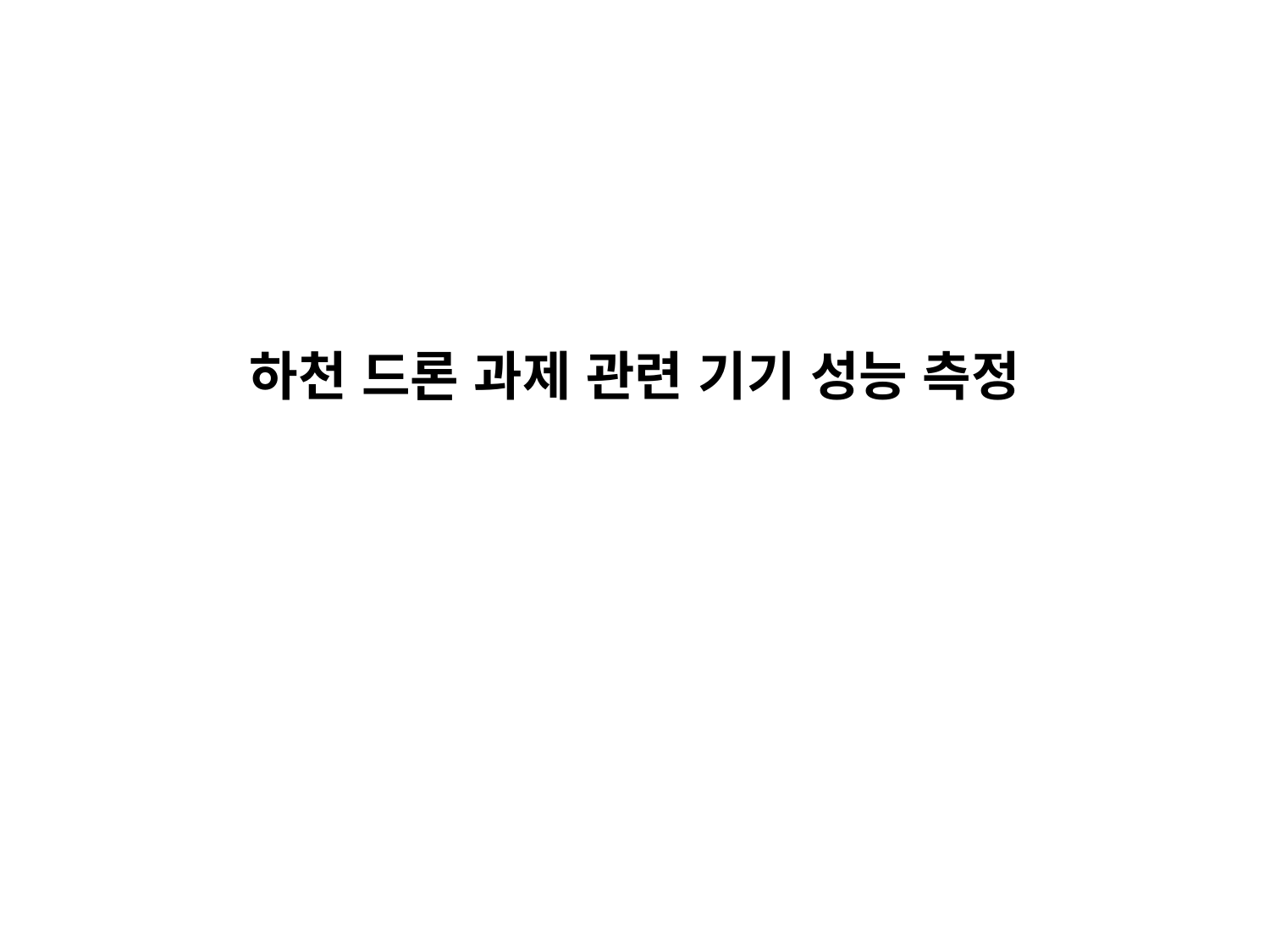

하천 드론 과제 관련 기기 성능 측정